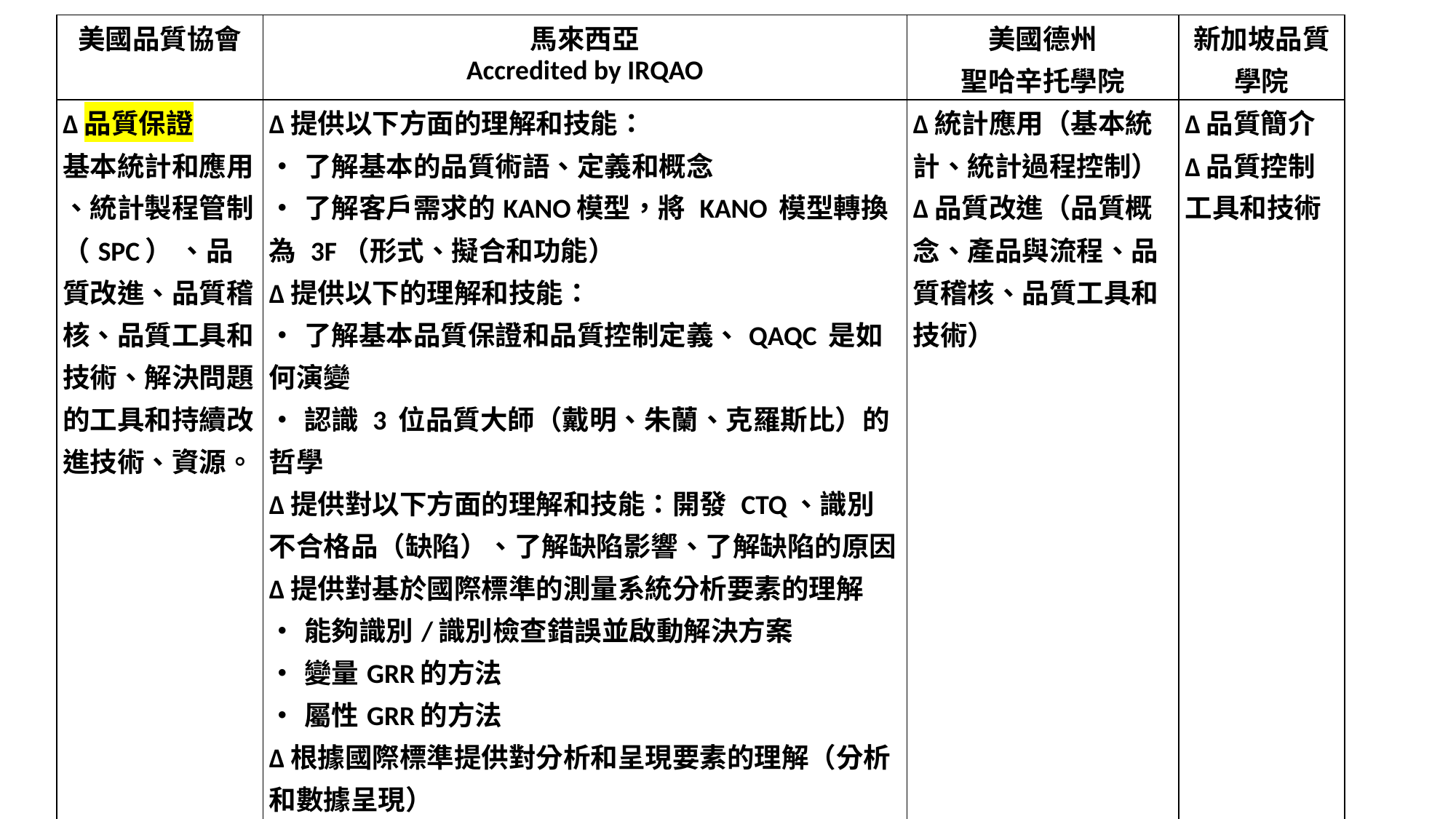

| 美國品質協會 | 馬來西亞 Accredited by IRQAO | 美國德州 聖哈辛托學院 | 新加坡品質學院 |
| --- | --- | --- | --- |
| Δ品質保證 基本統計和應用 、統計製程管制（SPC） 、品質改進、品質稽核、品質工具和技術、解決問題的工具和持續改進技術、資源。 | Δ提供以下方面的理解和技能： •了解基本的品質術語、定義和概念 •了解客戶需求的KANO模型，將 KANO 模型轉換為 3F（形式、擬合和功能） Δ提供以下的理解和技能： •了解基本品質保證和品質控制定義、QAQC 是如何演變 •認識 3 位品質大師（戴明、朱蘭、克羅斯比）的哲學 Δ提供對以下方面的理解和技能：開發 CTQ、識別不合格品（缺陷）、了解缺陷影響、了解缺陷的原因 Δ提供對基於國際標準的測量系統分析要素的理解 •能夠識別/識別檢查錯誤並啟動解決方案 •變量GRR的方法 •屬性GRR的方法 Δ根據國際標準提供對分析和呈現要素的理解（分析和數據呈現） Δ根據國際標準提供對統計過程控制要素的理解 •監控產品/過程穩定性 •理解能力概念 | Δ統計應用（基本統計、統計過程控制） Δ品質改進（品質概念、產品與流程、品質稽核、品質工具和技術） | Δ品質簡介 Δ品質控制工具和技術 |